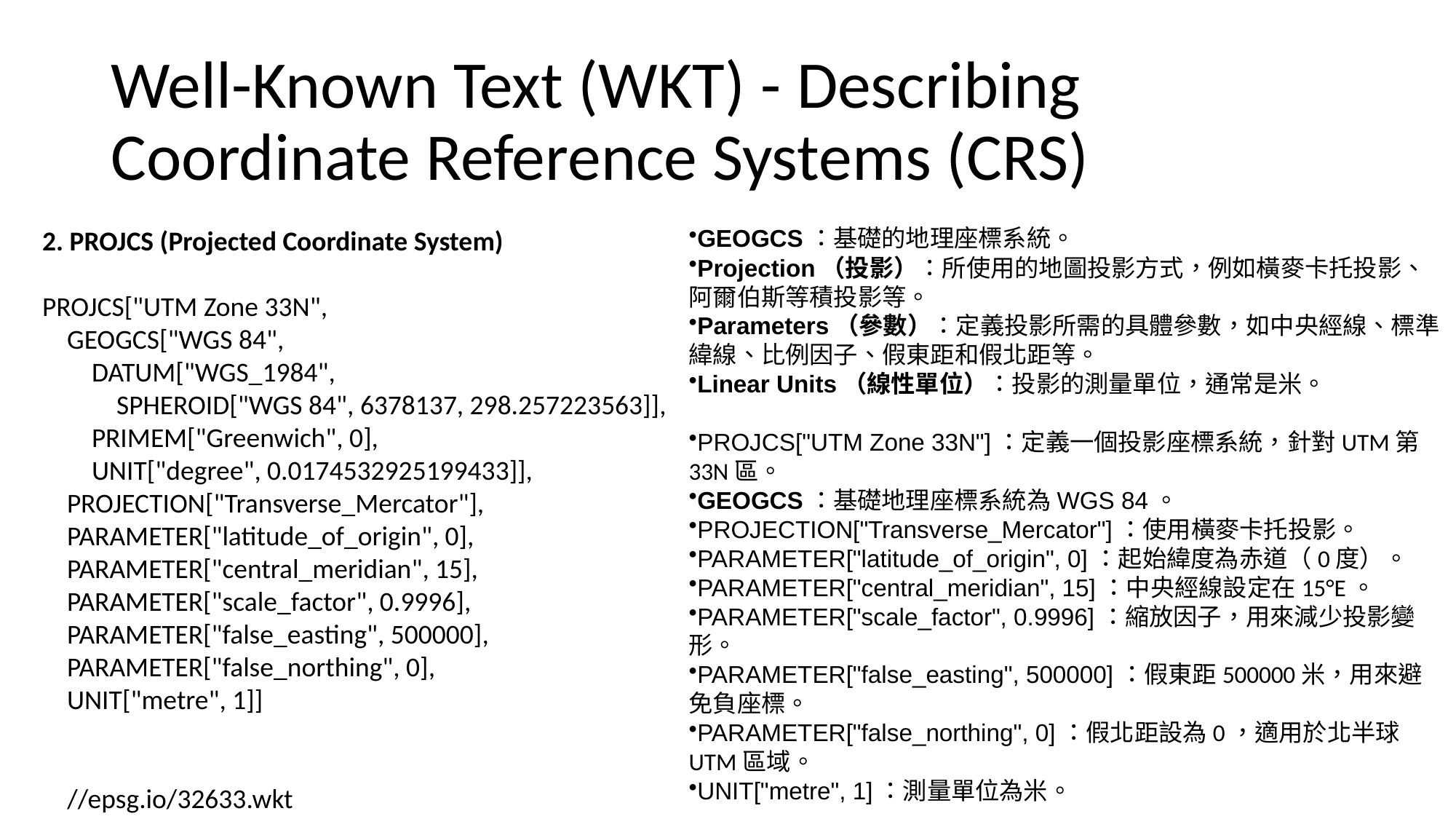

# Well-Known Text (WKT) - Describing Coordinate Reference Systems (CRS)
2. PROJCS (Projected Coordinate System)

PROJCS["UTM Zone 33N",
    GEOGCS["WGS 84",
        DATUM["WGS_1984",
            SPHEROID["WGS 84", 6378137, 298.257223563]],
        PRIMEM["Greenwich", 0],
        UNIT["degree", 0.0174532925199433]],
    PROJECTION["Transverse_Mercator"],
    PARAMETER["latitude_of_origin", 0],
    PARAMETER["central_meridian", 15],
    PARAMETER["scale_factor", 0.9996],
    PARAMETER["false_easting", 500000],
    PARAMETER["false_northing", 0],
    UNIT["metre", 1]]
GEOGCS：基礎的地理座標系統。
Projection（投影）：所使用的地圖投影方式，例如橫麥卡托投影、阿爾伯斯等積投影等。
Parameters（參數）：定義投影所需的具體參數，如中央經線、標準緯線、比例因子、假東距和假北距等。
Linear Units（線性單位）：投影的測量單位，通常是米。

PROJCS["UTM Zone 33N"]：定義一個投影座標系統，針對UTM第33N區。
GEOGCS：基礎地理座標系統為WGS 84。
PROJECTION["Transverse_Mercator"]：使用橫麥卡托投影。
PARAMETER["latitude_of_origin", 0]：起始緯度為赤道（0度）。
PARAMETER["central_meridian", 15]：中央經線設定在15°E。
PARAMETER["scale_factor", 0.9996]：縮放因子，用來減少投影變形。
PARAMETER["false_easting", 500000]：假東距500000米，用來避免負座標。
PARAMETER["false_northing", 0]：假北距設為0，適用於北半球UTM區域。
UNIT["metre", 1]：測量單位為米。
//epsg.io/32633.wkt